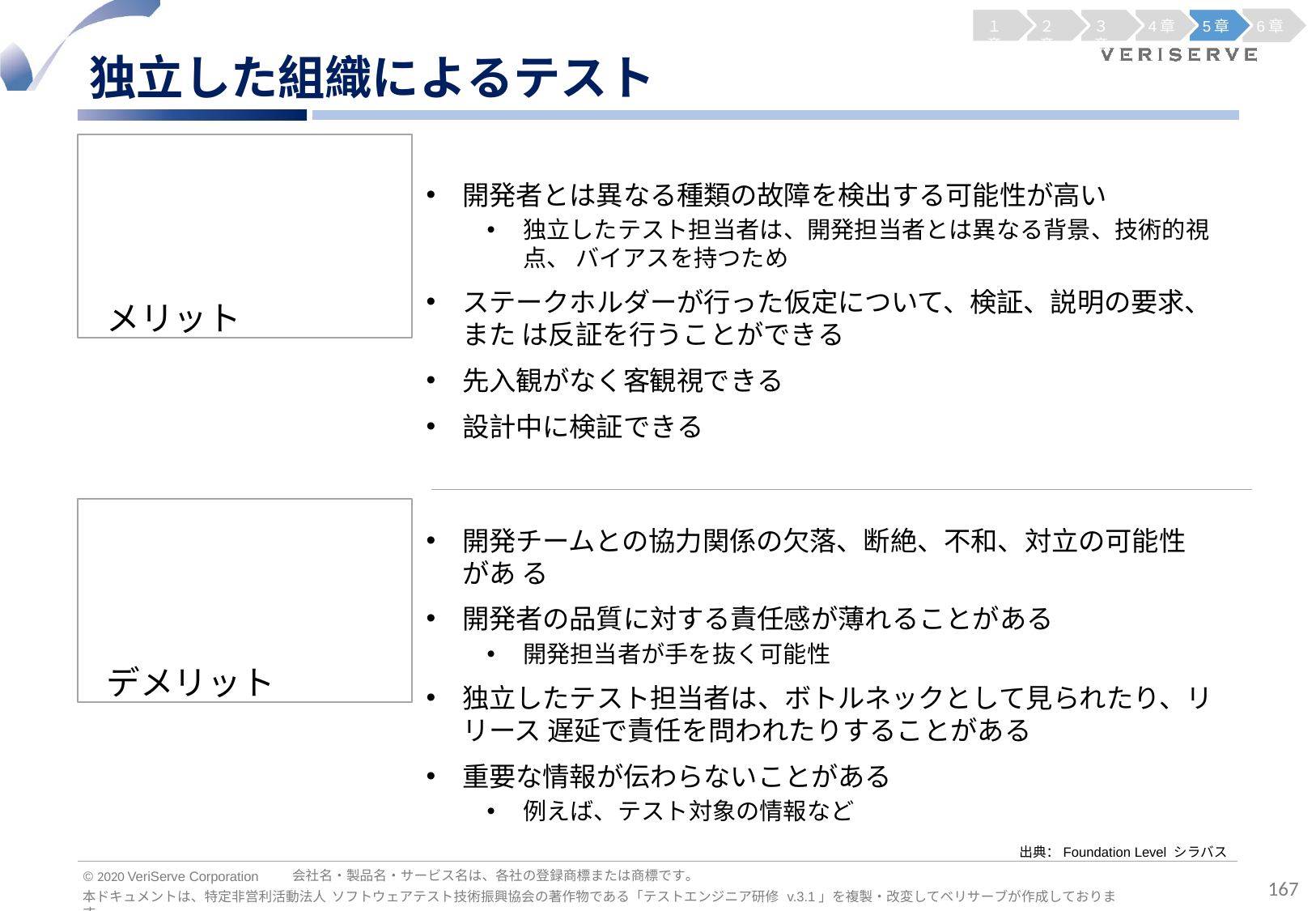

１章
２章
３章
4章
5章
6章
独立した組織によるテスト

メリット
開発者とは異なる種類の故障を検出する可能性が高い
独立したテスト担当者は、開発担当者とは異なる背景、技術的視点、 バイアスを持つため
ステークホルダーが行った仮定について、検証、説明の要求、また は反証を行うことができる
先入観がなく客観視できる
設計中に検証できる

デメリット
開発チームとの協力関係の欠落、断絶、不和、対立の可能性があ る
開発者の品質に対する責任感が薄れることがある
開発担当者が手を抜く可能性
独立したテスト担当者は、ボトルネックとして見られたり、リリース 遅延で責任を問われたりすることがある
重要な情報が伝わらないことがある
例えば、テスト対象の情報など
出典：Foundation Level シラバス
会社名・製品名・サービス名は、各社の登録商標または商標です。
© 2020 VeriServe Corporation
167
本ドキュメントは、特定非営利活動法人 ソフトウェアテスト技術振興協会の著作物である「テストエンジニア研修 v.3.1」を複製・改変してベリサーブが作成しております。